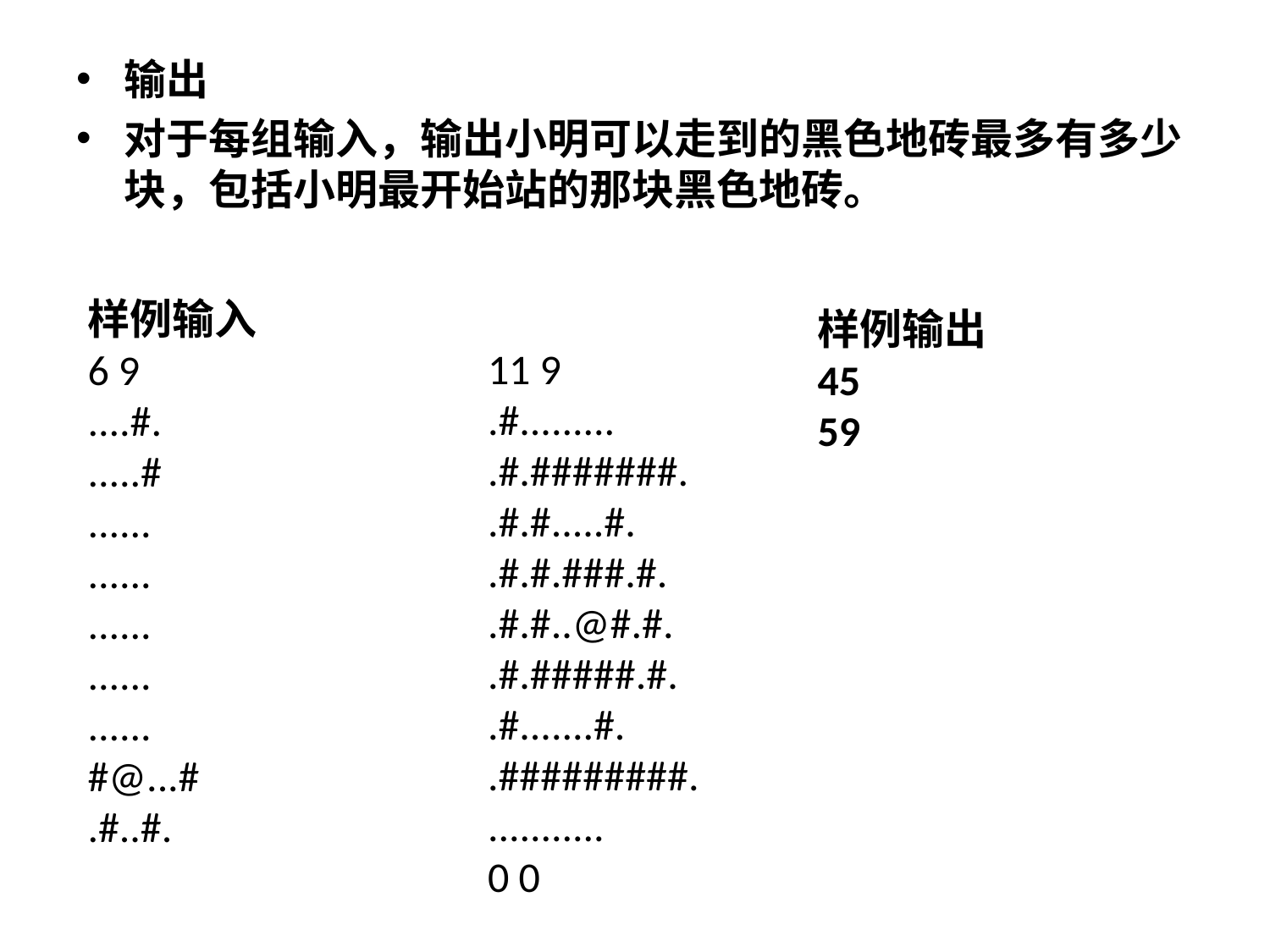

#
输出
对于每组输入，输出小明可以走到的黑色地砖最多有多少块，包括小明最开始站的那块黑色地砖。

样例输入
6 9
....#.
.....#
......
......
......
......
......
#@...#
.#..#.
样例输出
45
59
11 9
.#.........
.#.#######.
.#.#.....#.
.#.#.###.#.
.#.#..@#.#.
.#.#####.#.
.#.......#.
.#########.
...........
0 0